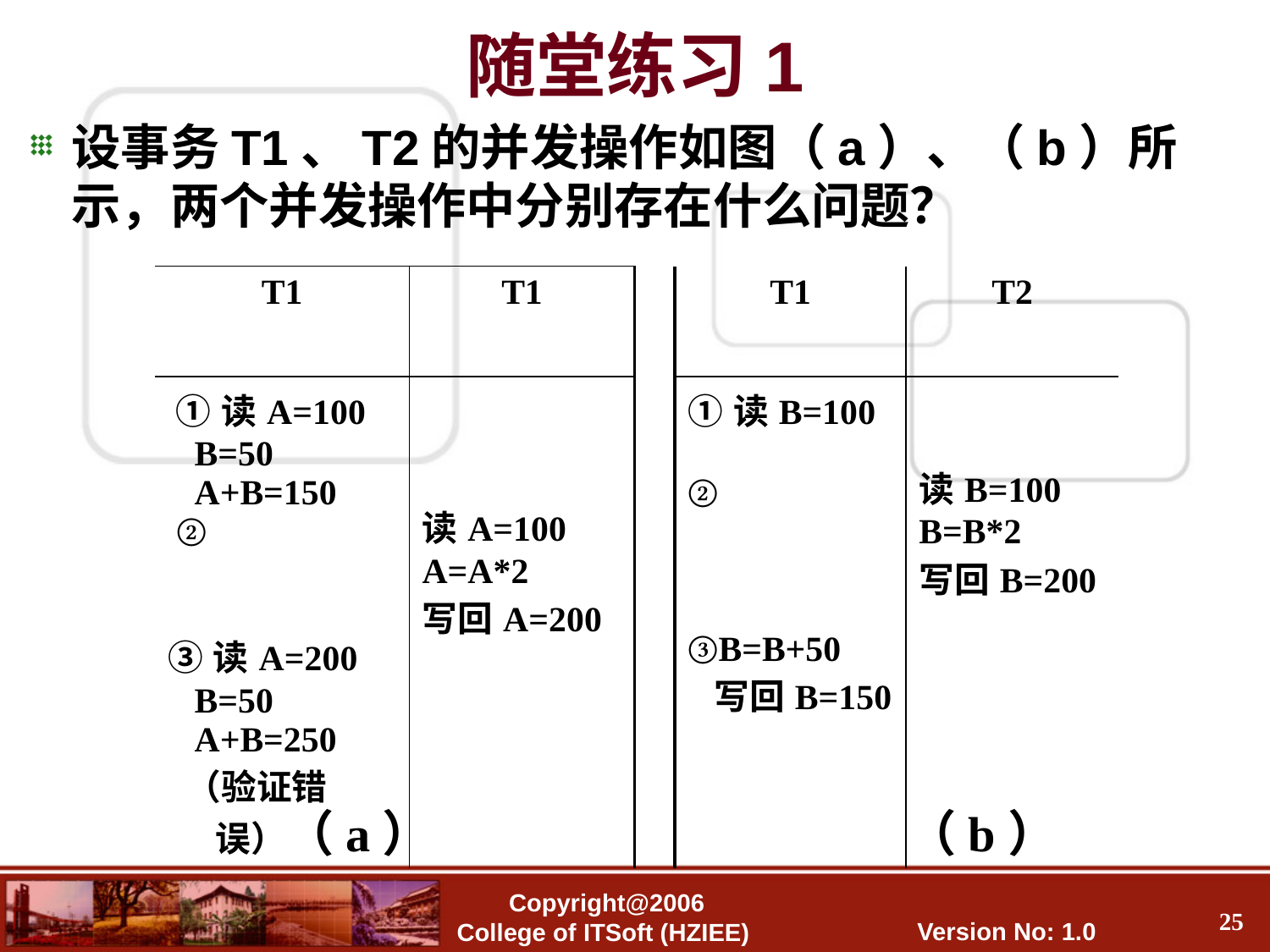

# 随堂练习1
设事务T1、T2的并发操作如图（a）、（b）所示，两个并发操作中分别存在什么问题？

| T1 | T1 |  | T1 | T2 |
| --- | --- | --- | --- | --- |
| ①读A=100 B=50 A+B=150 ② ③读A=200 B=50 A+B=250 （验证错误） | 读A=100 A=A\*2 写回A=200 |  | ①读B=100 ② ③B=B+50 写回B=150 | 读B=100 B=B\*2 写回B=200 |
（a）
（b）